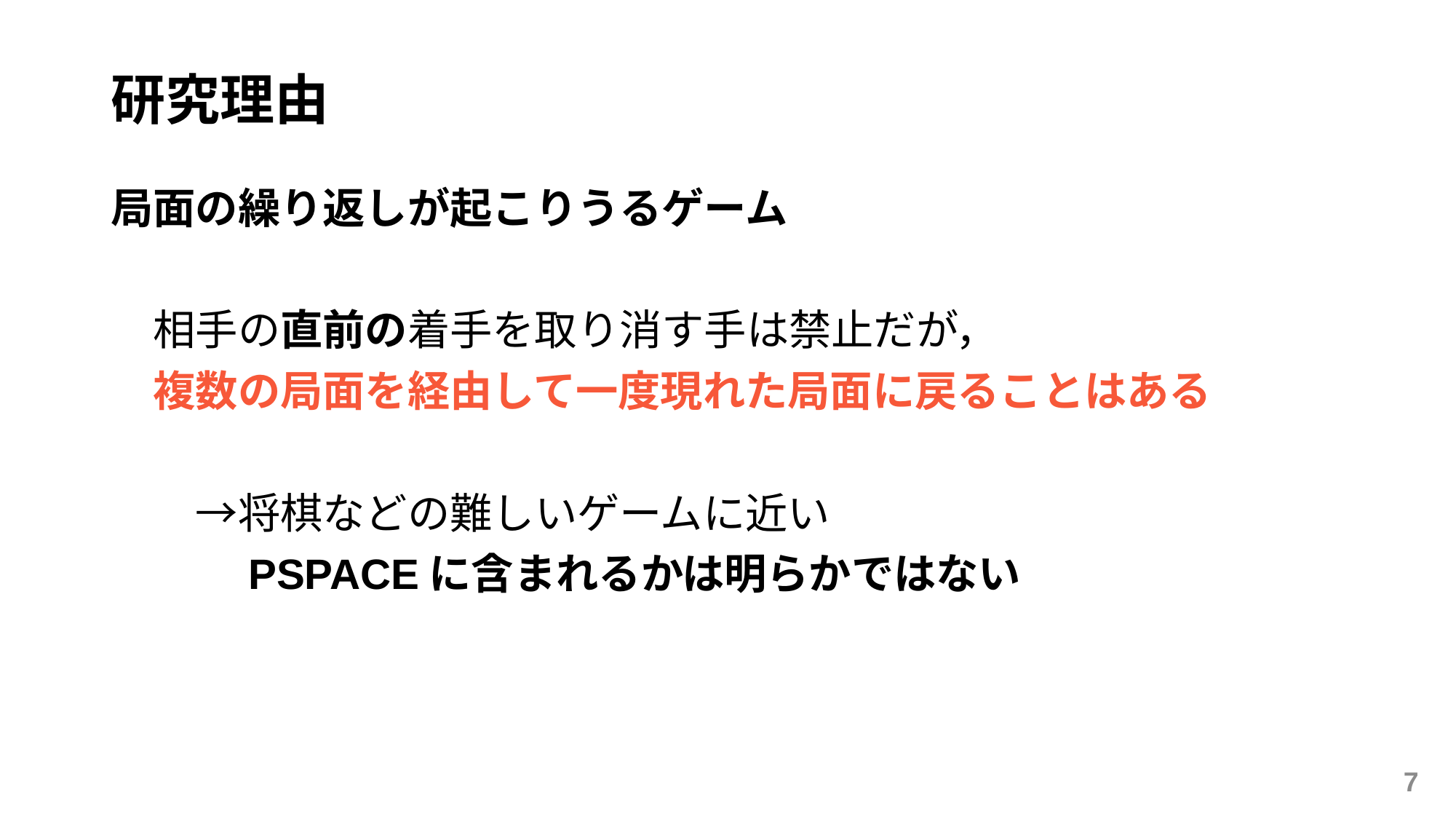

# 研究理由
局面の繰り返しが起こりうるゲーム

　相手の直前の着手を取り消す手は禁止だが，
　複数の局面を経由して一度現れた局面に戻ることはある

　　→将棋などの難しいゲームに近い
　　　PSPACEに含まれるかは明らかではない

7